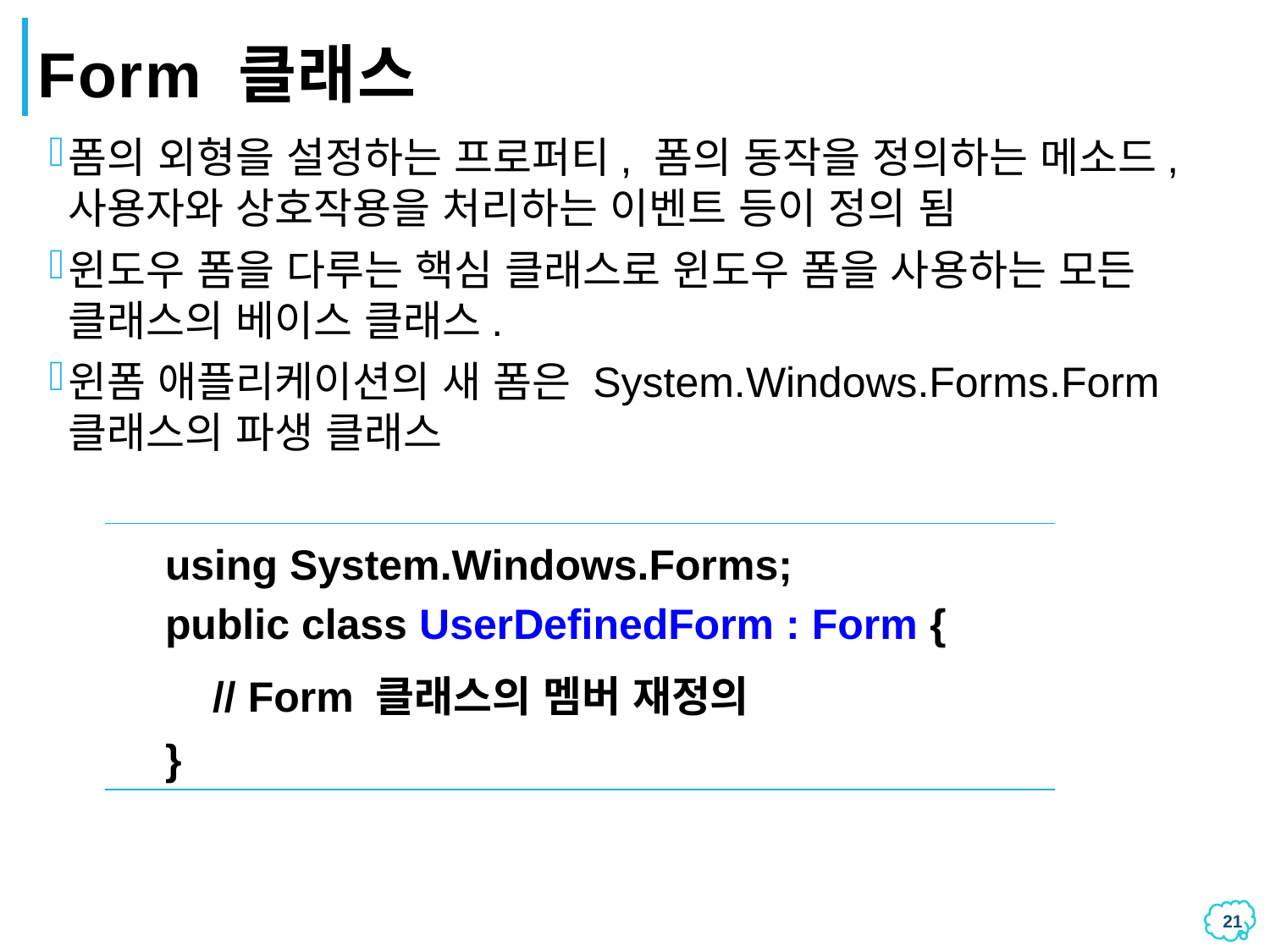

# Form 클래스
폼의 외형을 설정하는 프로퍼티, 폼의 동작을 정의하는 메소드,  사용자와 상호작용을 처리하는 이벤트 등이 정의 됨
윈도우 폼을 다루는 핵심 클래스로 윈도우 폼을 사용하는 모든 클래스의 베이스 클래스.
윈폼 애플리케이션의 새 폼은 System.Windows.Forms.Form 클래스의 파생 클래스

| using System.Windows.Forms; public class UserDefinedForm : Form { // Form 클래스의 멤버 재정의 } |
| --- |
21